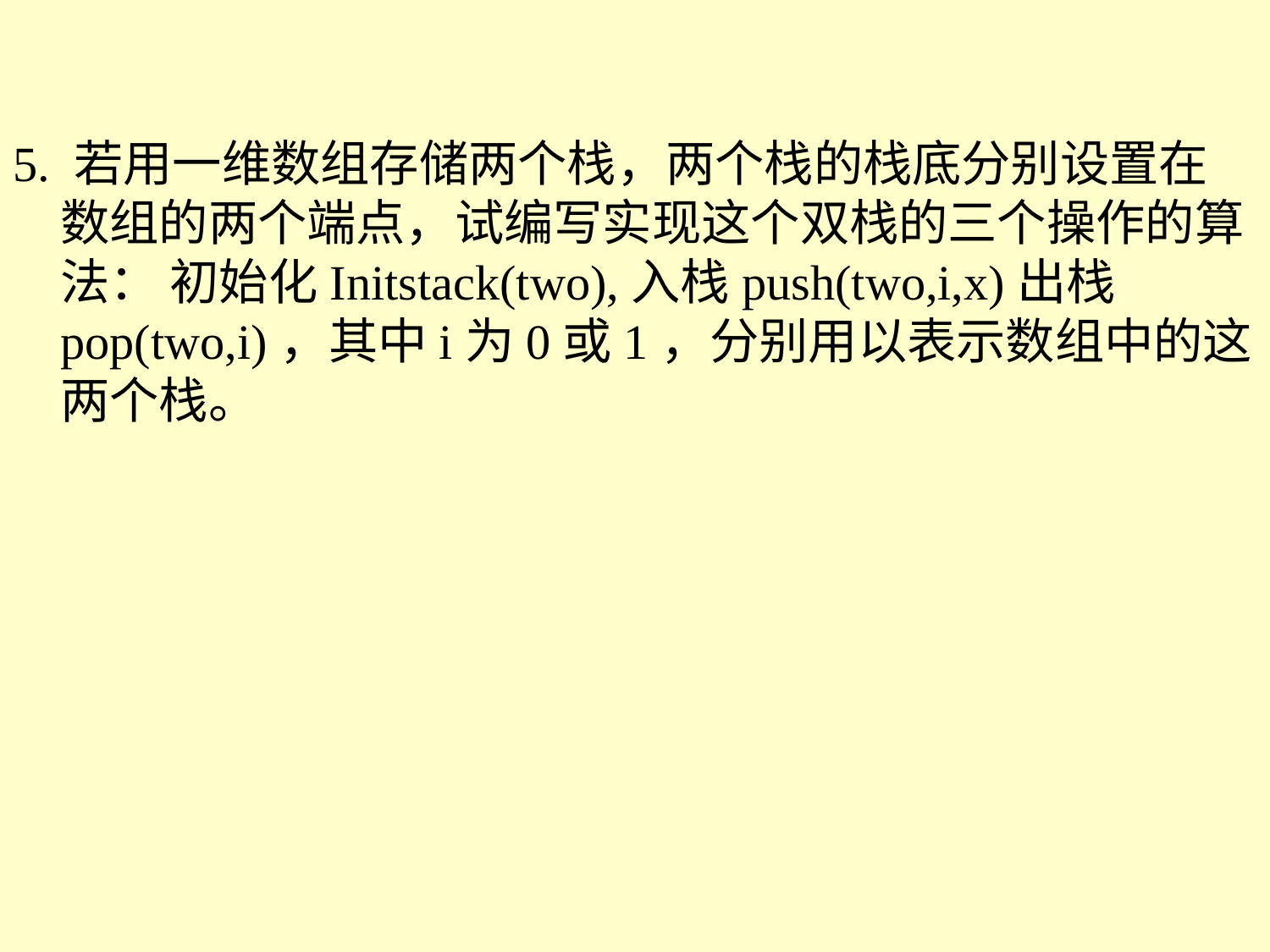

5. 若用一维数组存储两个栈，两个栈的栈底分别设置在数组的两个端点，试编写实现这个双栈的三个操作的算法： 初始化Initstack(two),入栈push(two,i,x)出栈pop(two,i)，其中i为0或1，分别用以表示数组中的这两个栈。